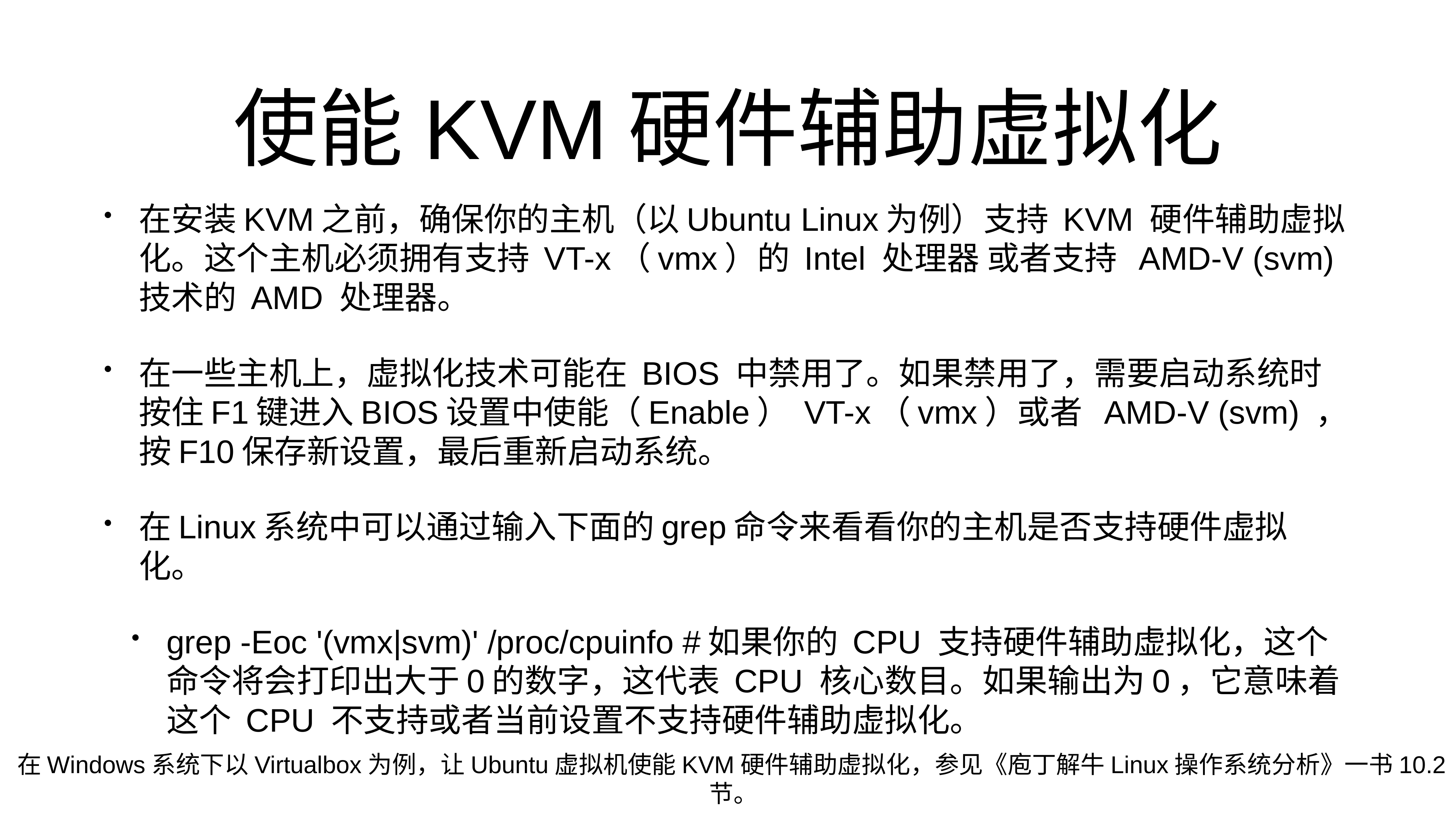

# 使能KVM硬件辅助虚拟化
在安装KVM之前，确保你的主机（以Ubuntu Linux为例）支持 KVM 硬件辅助虚拟化。这个主机必须拥有支持 VT-x（vmx）的 Intel 处理器 或者支持  AMD-V (svm) 技术的 AMD 处理器。
在一些主机上，虚拟化技术可能在 BIOS 中禁用了。如果禁用了，需要启动系统时按住F1键进入BIOS设置中使能（Enable） VT-x（vmx）或者  AMD-V (svm) ，按F10保存新设置，最后重新启动系统。
在Linux系统中可以通过输入下面的grep命令来看看你的主机是否支持硬件虚拟化。
grep -Eoc '(vmx|svm)' /proc/cpuinfo #如果你的 CPU 支持硬件辅助虚拟化，这个命令将会打印出大于0的数字，这代表 CPU 核心数目。如果输出为0，它意味着这个 CPU 不支持或者当前设置不支持硬件辅助虚拟化。
在Windows系统下以Virtualbox为例，让Ubuntu虚拟机使能KVM硬件辅助虚拟化，参见《庖丁解牛Linux操作系统分析》一书10.2节。